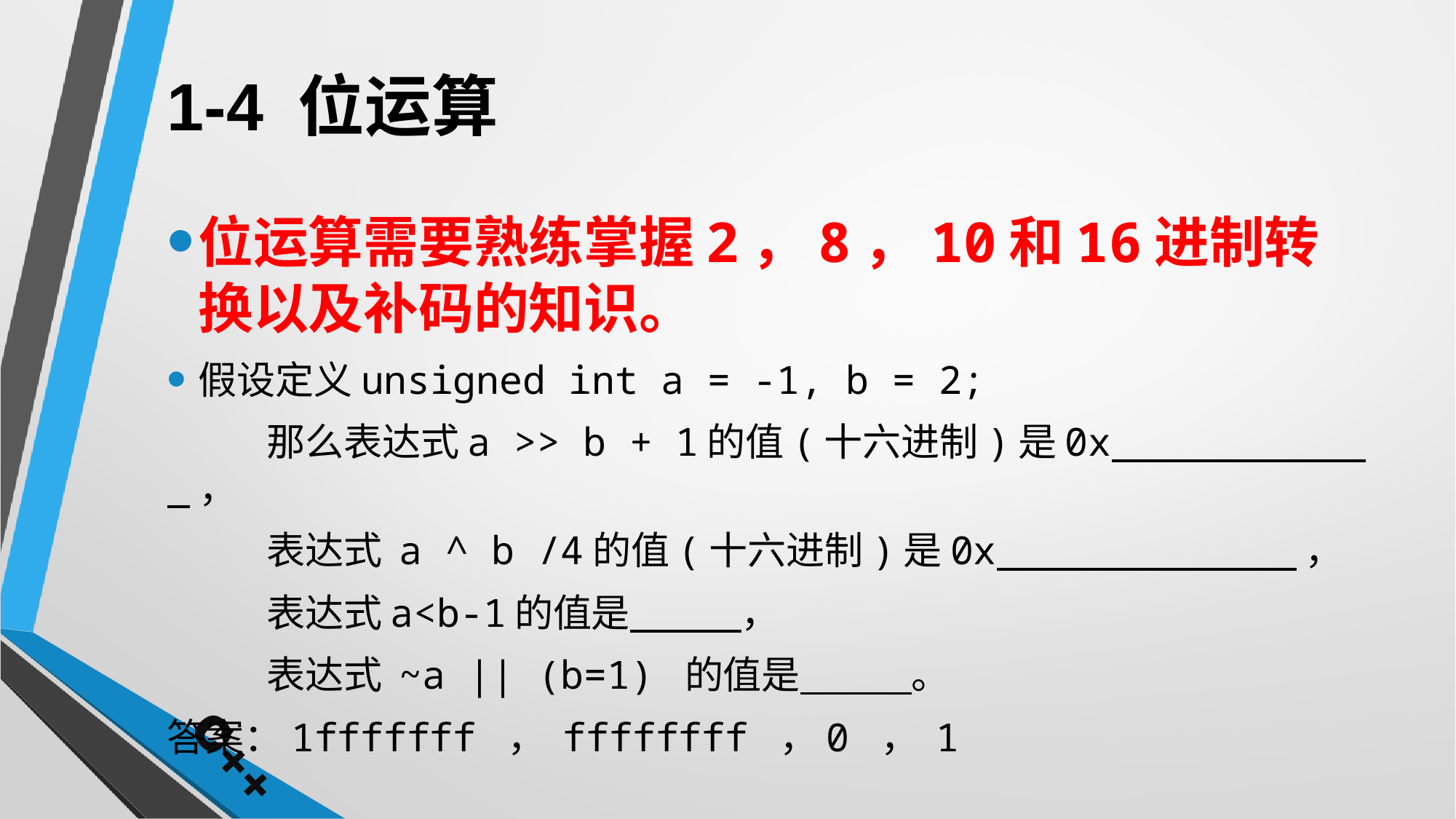

# 1-4 位运算
位运算需要熟练掌握2，8，10和16进制转换以及补码的知识。
假设定义unsigned int a = -1, b = 2;
	那么表达式a >> b + 1的值(十六进制)是0x             ，
	表达式 a ^ b /4的值(十六进制)是0x             ，
	表达式a<b-1的值是             ，
	表达式 ~a || (b=1) 的值是             。
答案：1fffffff ， ffffffff ，0 ， 1